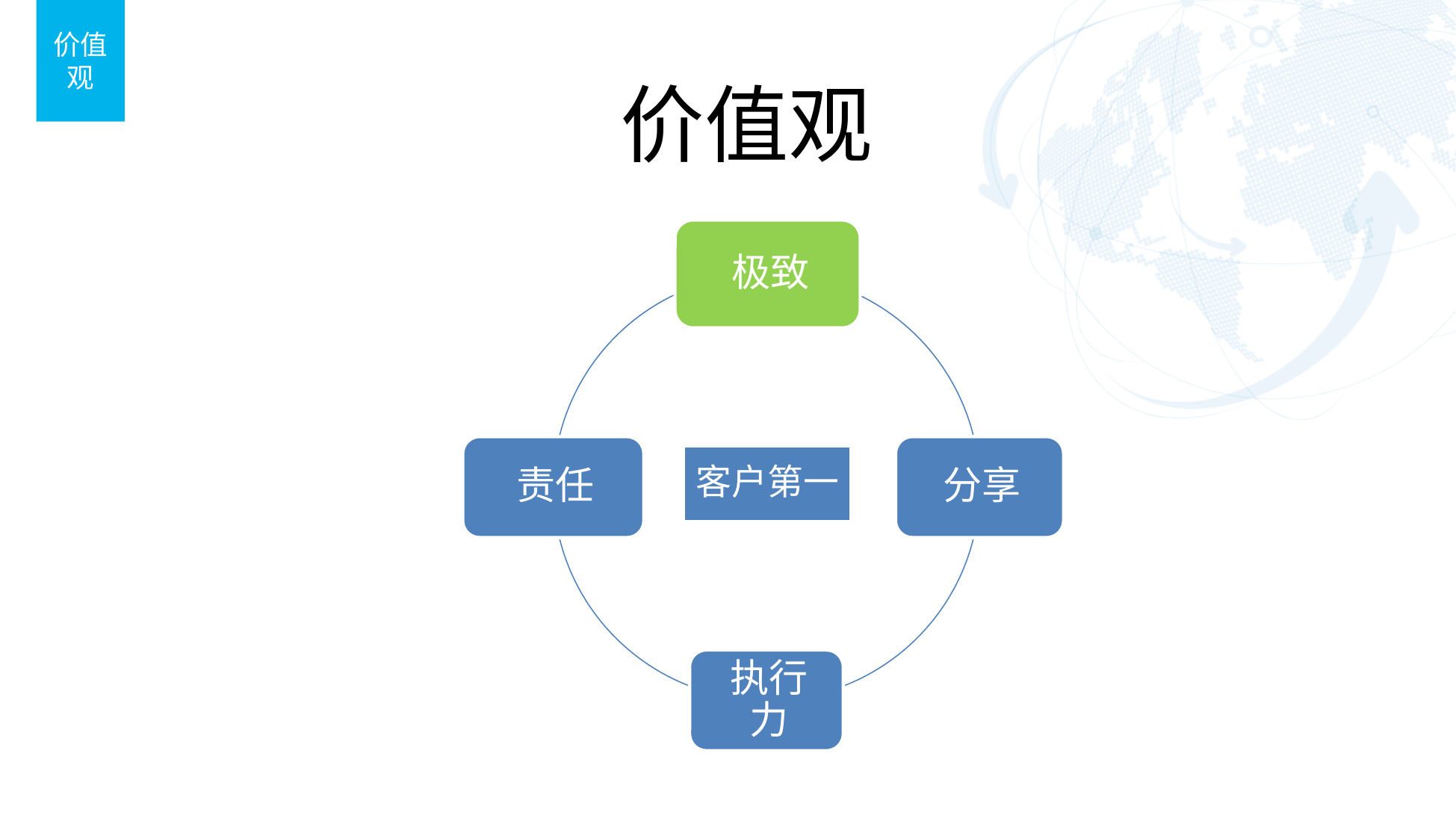

价值观
价值观
极致
分享
执行力
责任
客户第一